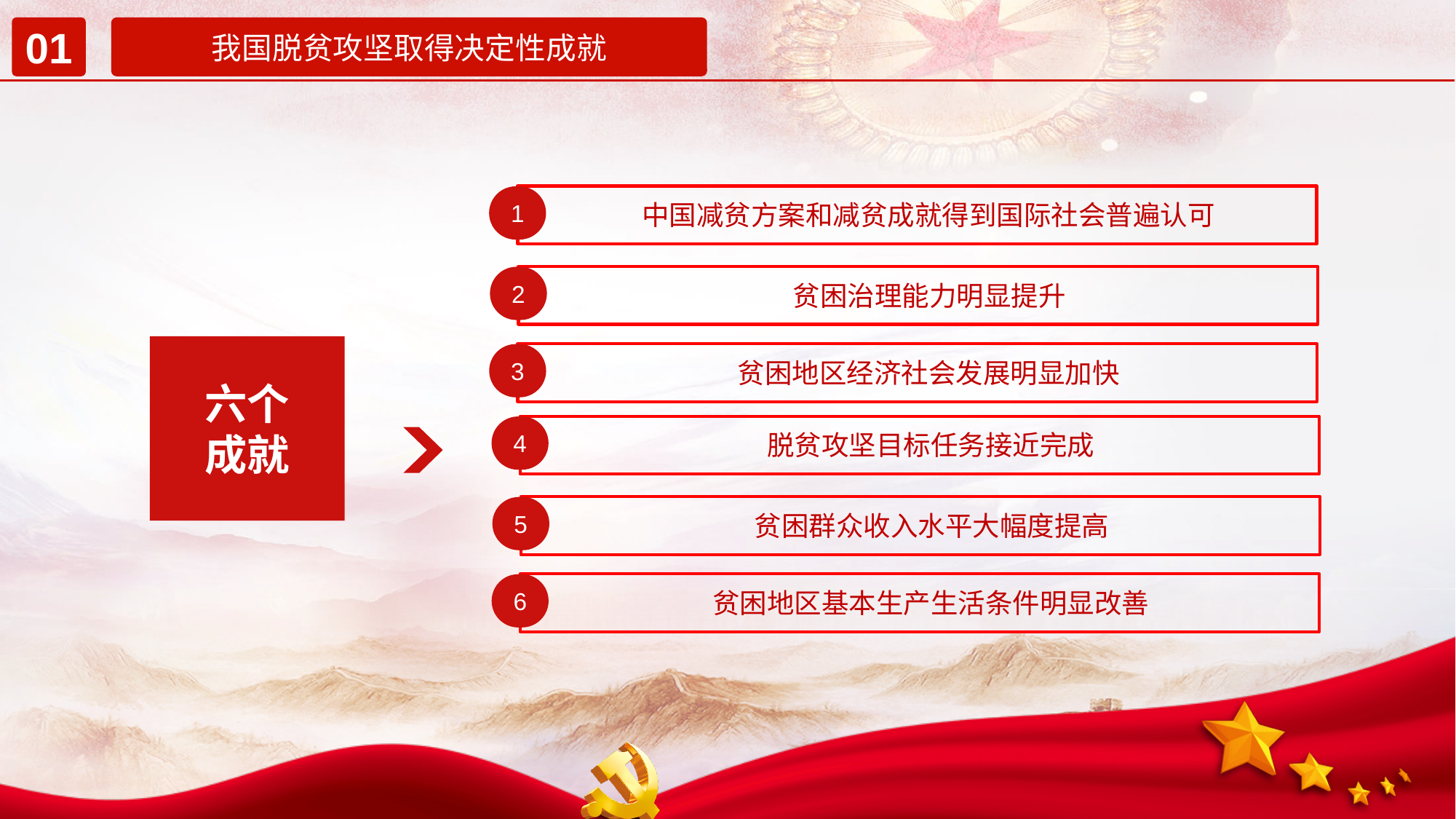

01
我国脱贫攻坚取得决定性成就

1
中国减贫方案和减贫成就得到国际社会普遍认可

2
贫困治理能力明显提升
六个
成就

3
贫困地区经济社会发展明显加快

4
脱贫攻坚目标任务接近完成

5
贫困群众收入水平大幅度提高

6
贫困地区基本生产生活条件明显改善